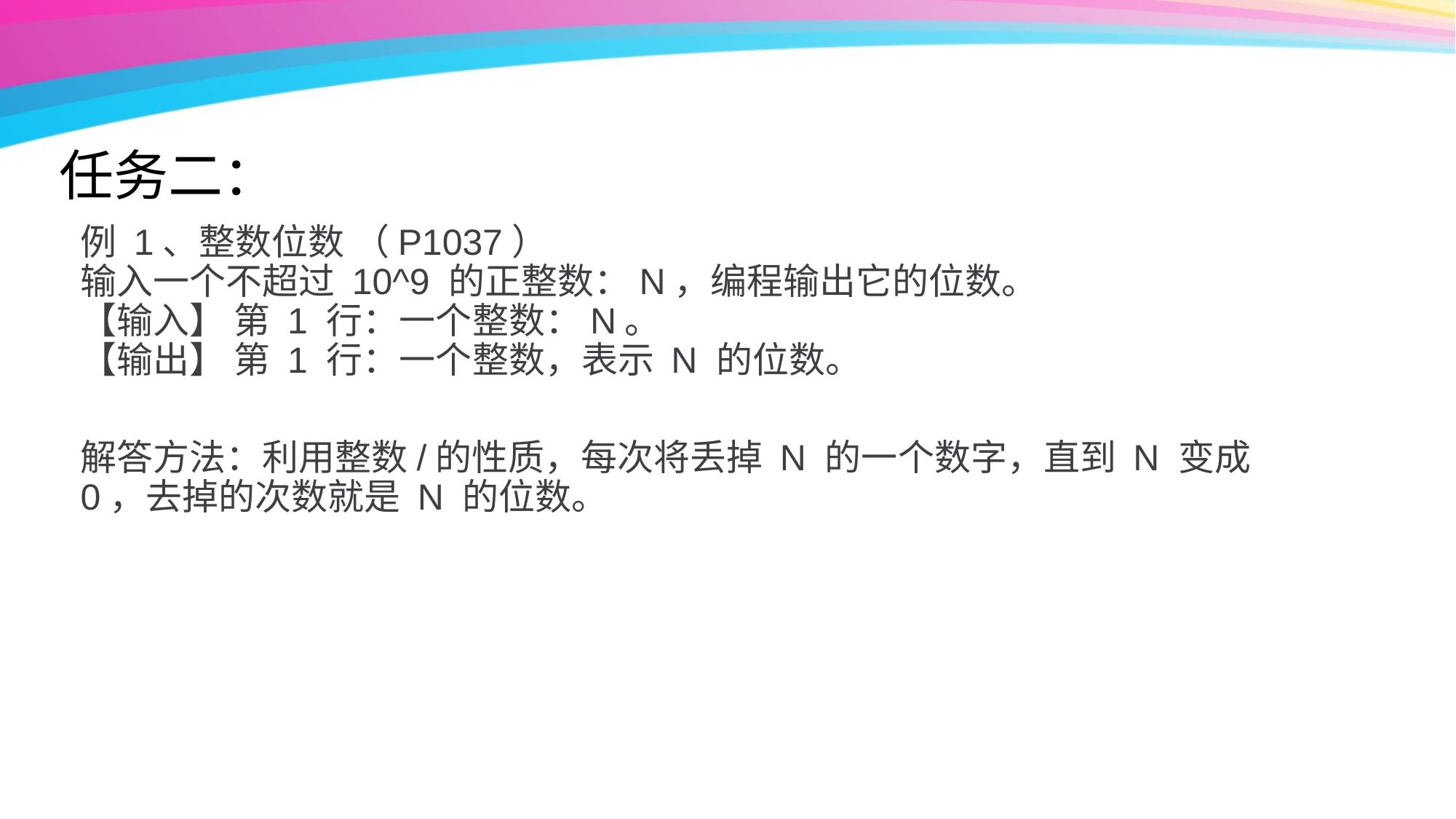

# 任务二：
例 1、整数位数 （P1037）
输入一个不超过 10^9 的正整数：N，编程输出它的位数。
【输入】 第 1 行：一个整数：N。
【输出】 第 1 行：一个整数，表示 N 的位数。
解答方法：利用整数/的性质，每次将丢掉 N 的一个数字，直到 N 变成 0，去掉的次数就是 N 的位数。